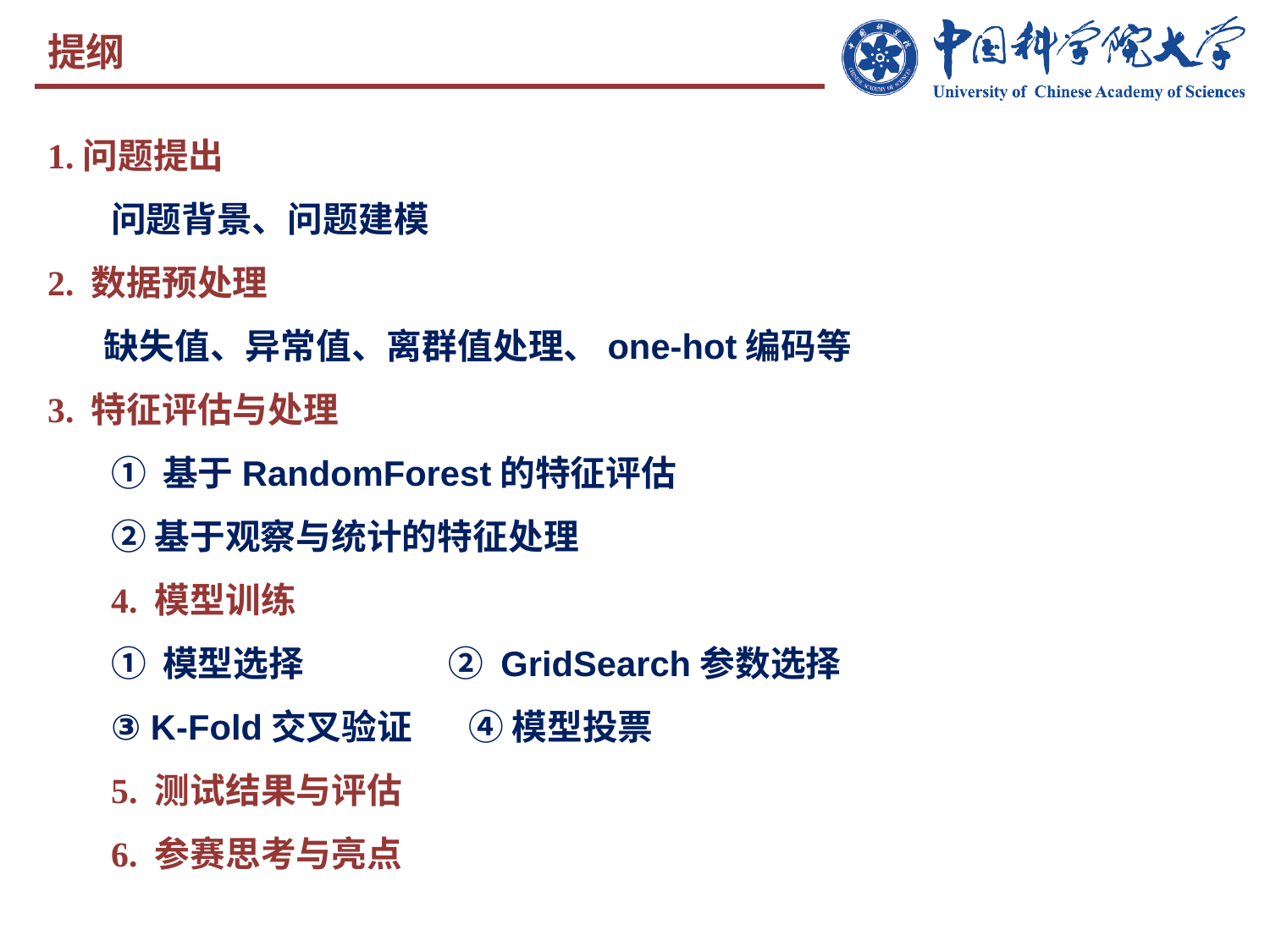

提纲
1.问题提出
问题背景、问题建模
2. 数据预处理
      缺失值、异常值、离群值处理、one-hot编码等
3. 特征评估与处理
① 基于RandomForest的特征评估
②基于观察与统计的特征处理
4. 模型训练
① 模型选择                  ② GridSearch参数选择
③ K-Fold交叉验证       ④ 模型投票
5. 测试结果与评估
6. 参赛思考与亮点